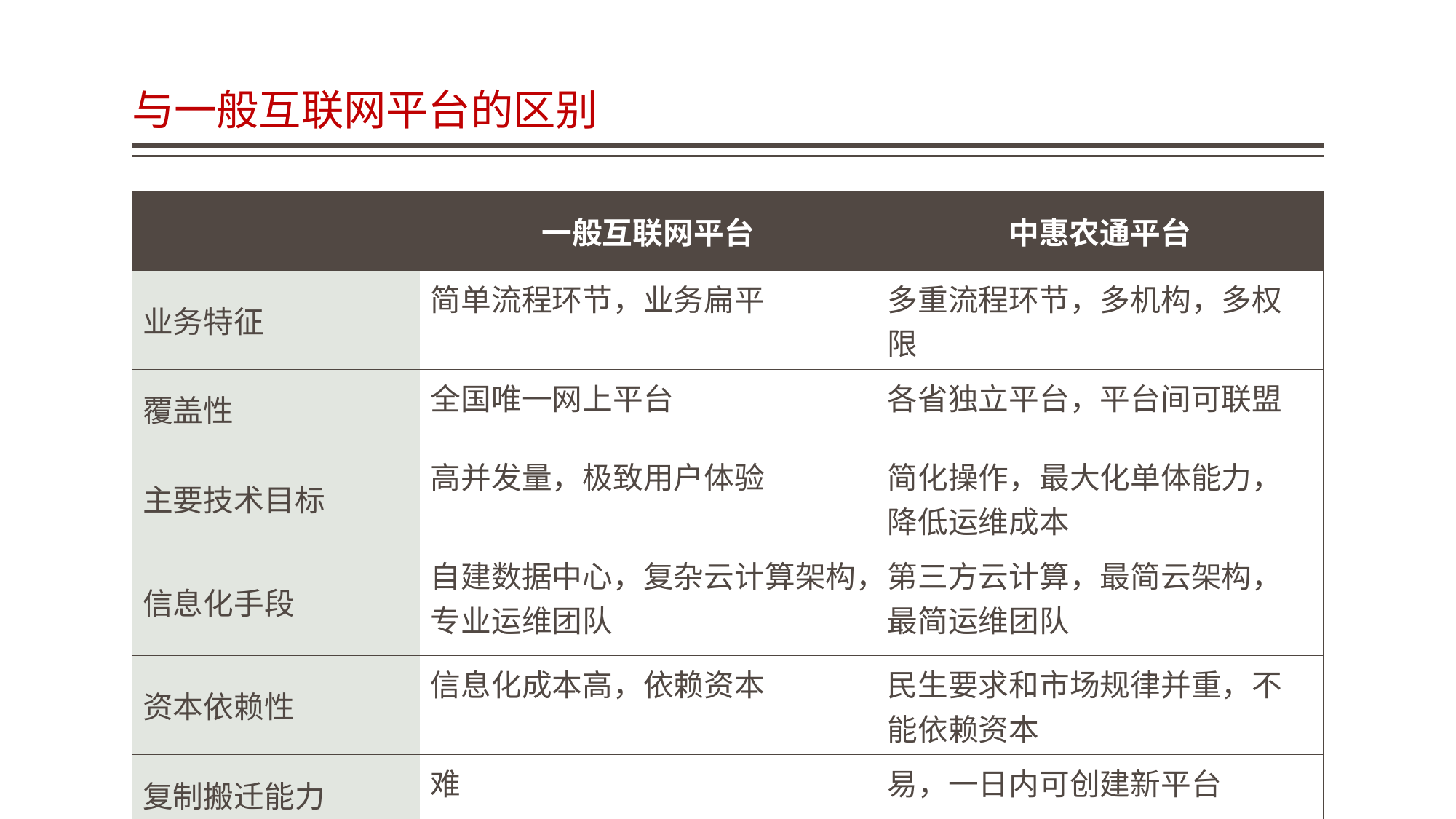

# 与一般互联网平台的区别
|  | 一般互联网平台 | 中惠农通平台 |
| --- | --- | --- |
| 业务特征 | 简单流程环节，业务扁平 | 多重流程环节，多机构，多权限 |
| 覆盖性 | 全国唯一网上平台 | 各省独立平台，平台间可联盟 |
| 主要技术目标 | 高并发量，极致用户体验 | 简化操作，最大化单体能力，降低运维成本 |
| 信息化手段 | 自建数据中心，复杂云计算架构，专业运维团队 | 第三方云计算，最简云架构，最简运维团队 |
| 资本依赖性 | 信息化成本高，依赖资本 | 民生要求和市场规律并重，不能依赖资本 |
| 复制搬迁能力 | 难 | 易，一日内可创建新平台 |